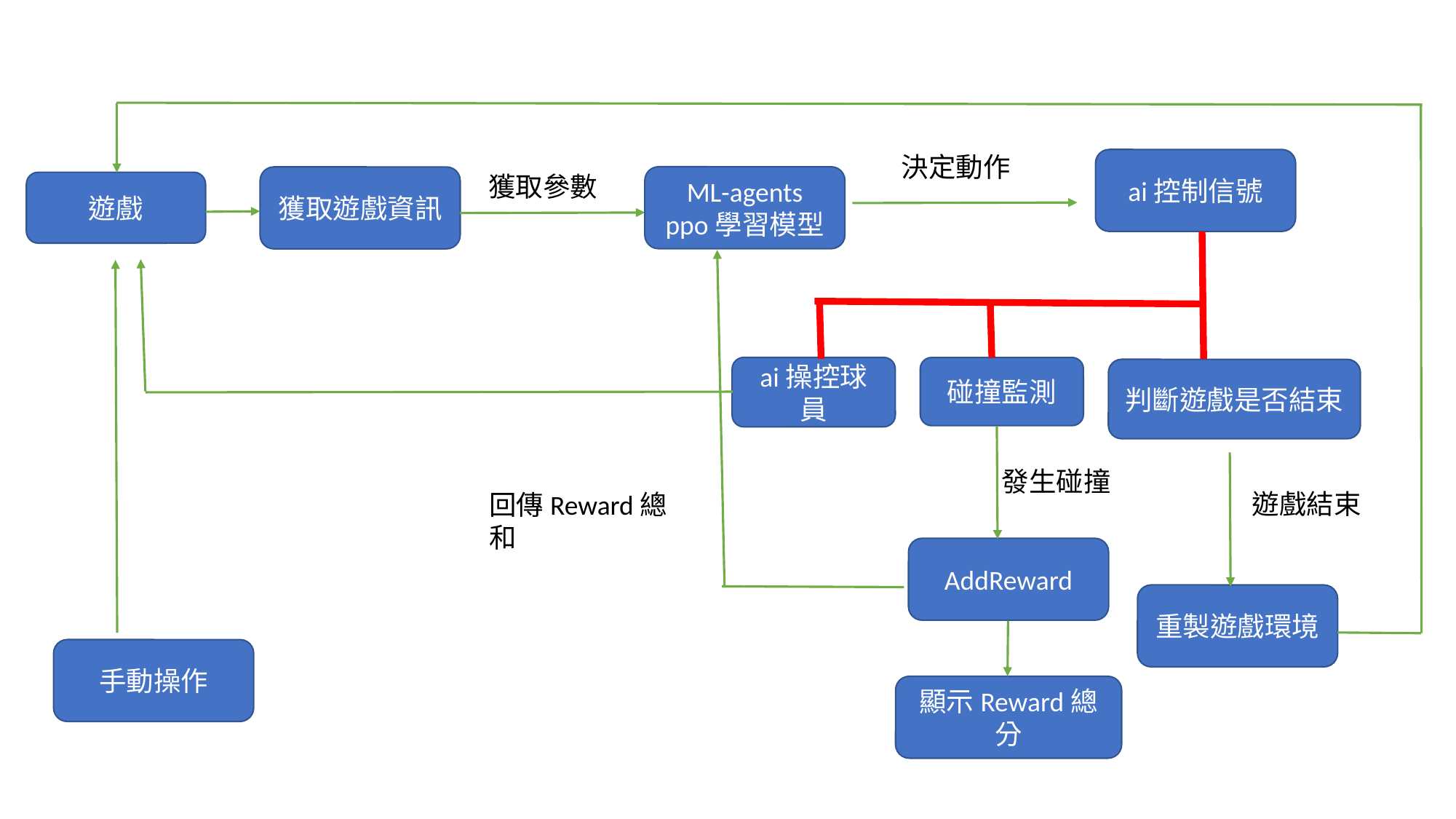

決定動作
ai控制信號
獲取參數
ML-agents
ppo學習模型
獲取遊戲資訊
遊戲
ai操控球員
碰撞監測
判斷遊戲是否結束
發生碰撞
遊戲結束
回傳Reward總和

AddReward
重製遊戲環境
手動操作
顯示Reward總分